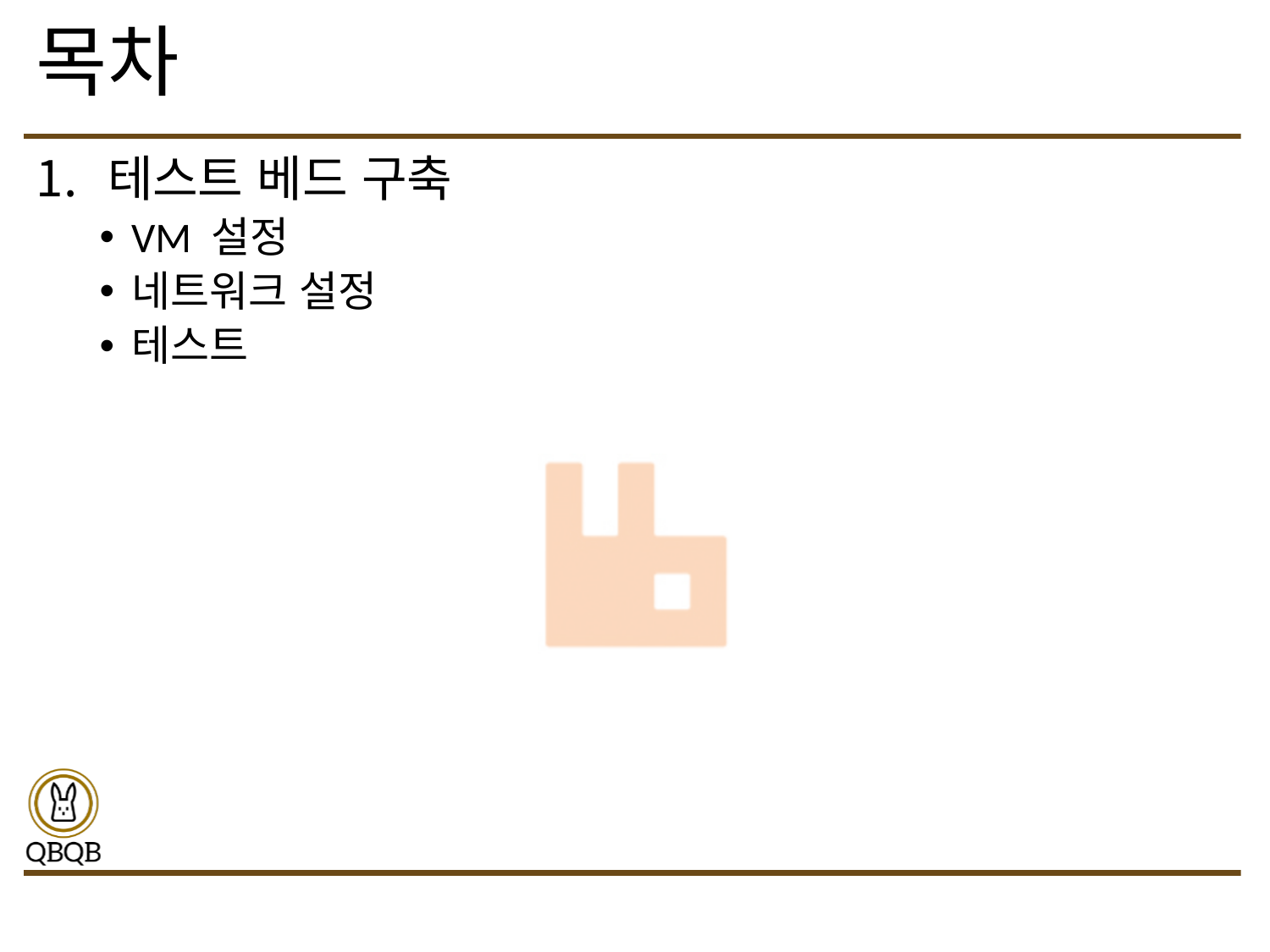

# 목차
테스트 베드 구축
VM 설정
네트워크 설정
테스트